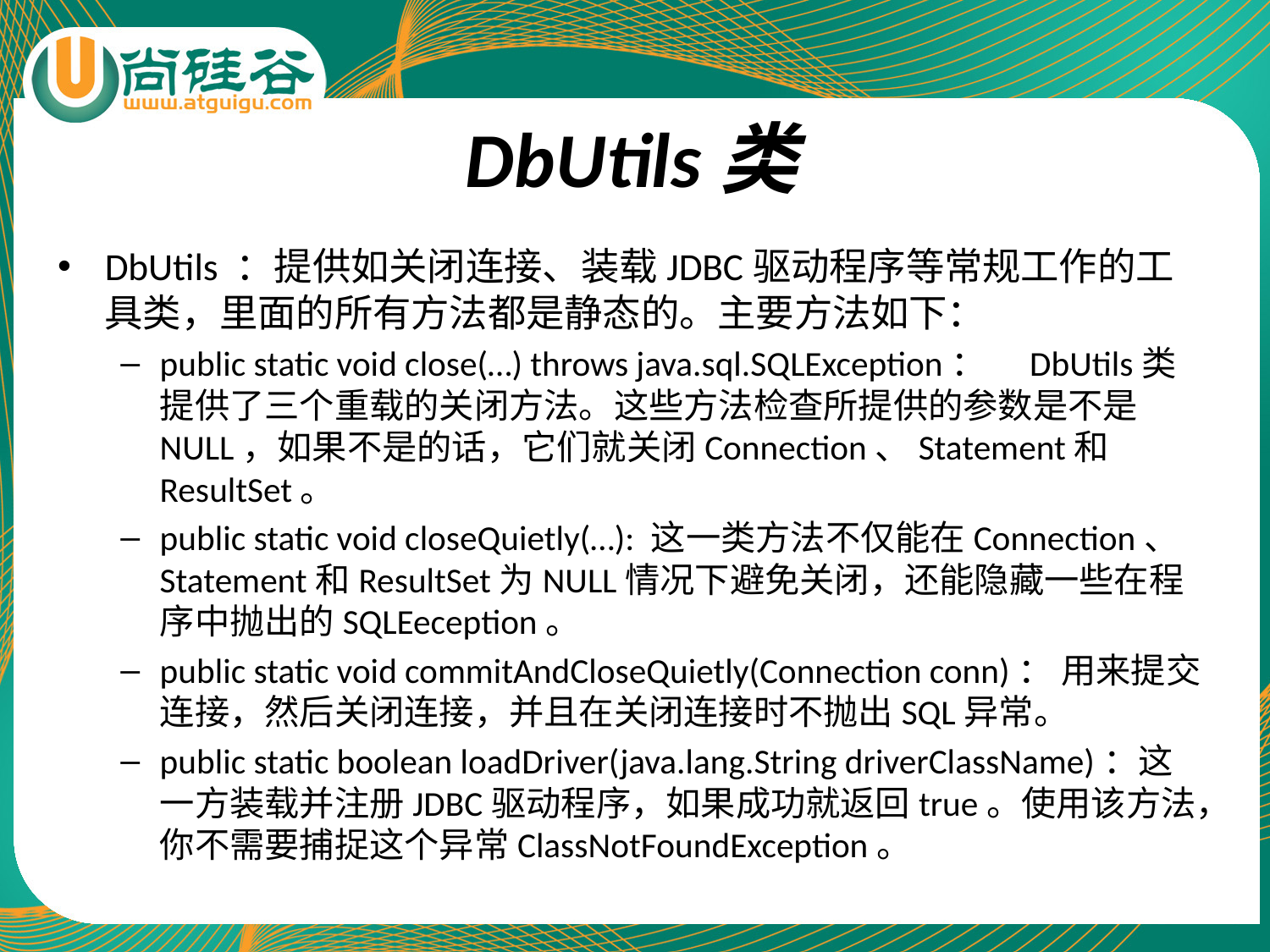

# DbUtils类
DbUtils ：提供如关闭连接、装载JDBC驱动程序等常规工作的工具类，里面的所有方法都是静态的。主要方法如下：
public static void close(…) throws java.sql.SQLException：　DbUtils类提供了三个重载的关闭方法。这些方法检查所提供的参数是不是NULL，如果不是的话，它们就关闭Connection、Statement和ResultSet。
public static void closeQuietly(…): 这一类方法不仅能在Connection、Statement和ResultSet为NULL情况下避免关闭，还能隐藏一些在程序中抛出的SQLEeception。
public static void commitAndCloseQuietly(Connection conn)： 用来提交连接，然后关闭连接，并且在关闭连接时不抛出SQL异常。
public static boolean loadDriver(java.lang.String driverClassName)：这一方装载并注册JDBC驱动程序，如果成功就返回true。使用该方法，你不需要捕捉这个异常ClassNotFoundException。